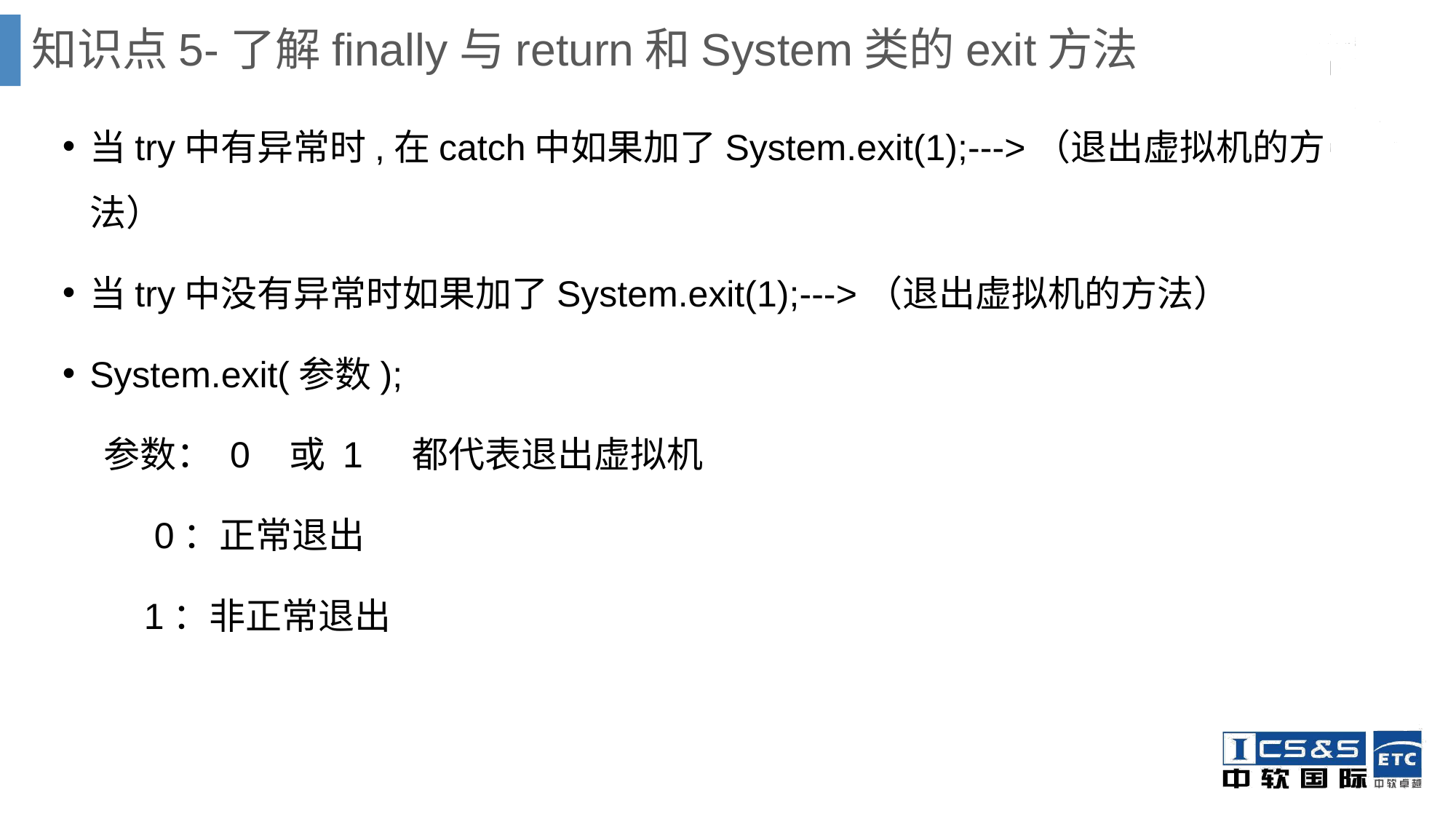

# 知识点5-了解finally与return和System类的exit方法
当try中有异常时,在catch中如果加了System.exit(1);--->（退出虚拟机的方法）
当try中没有异常时如果加了System.exit(1);--->（退出虚拟机的方法）
System.exit(参数);
    参数： 0   或 1    都代表退出虚拟机
         0：正常退出
        1：非正常退出